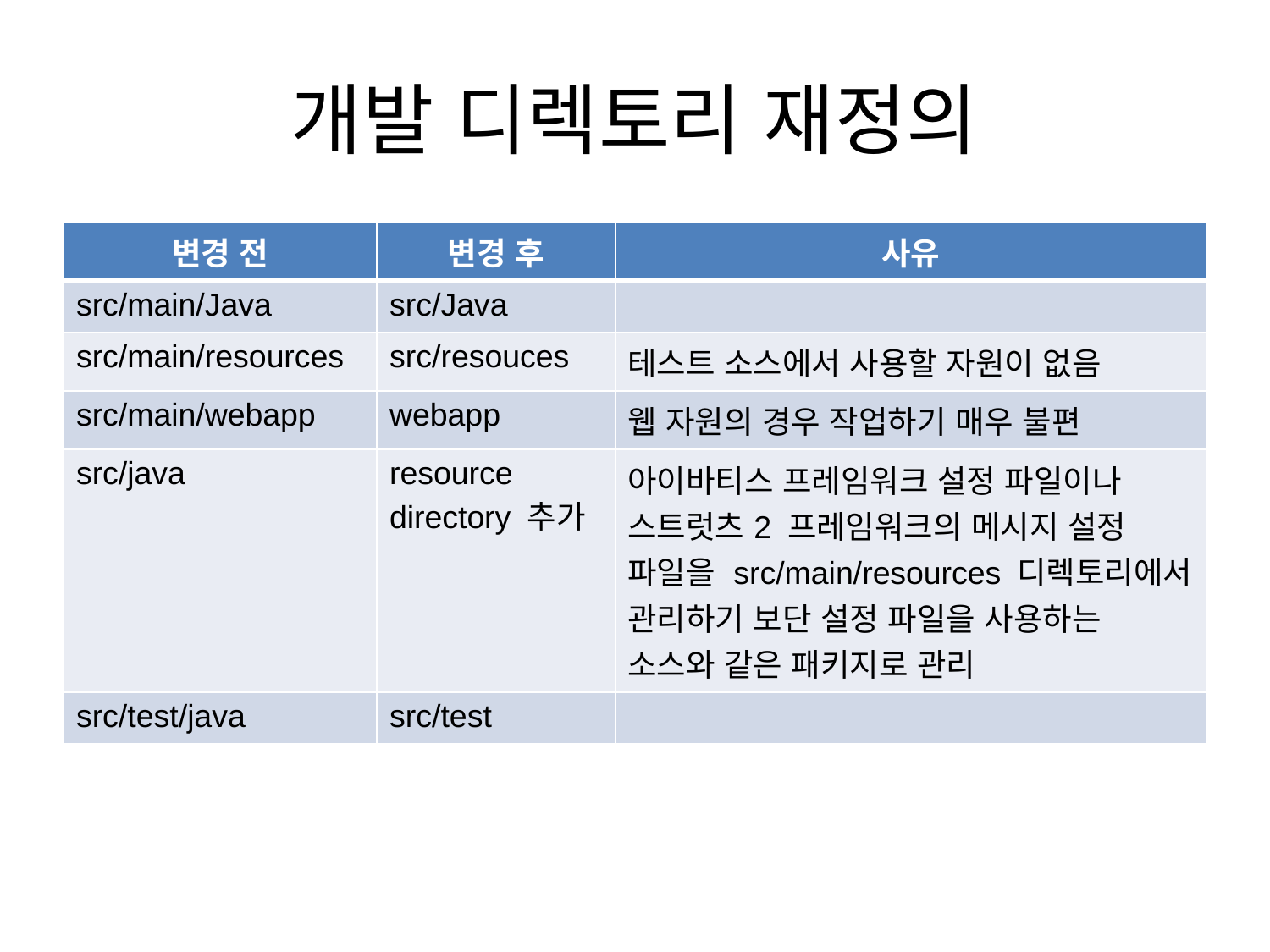

# 개발 디렉토리 재정의
| 변경 전 | 변경 후 | 사유 |
| --- | --- | --- |
| src/main/Java | src/Java |  |
| src/main/resources | src/resouces | 테스트 소스에서 사용할 자원이 없음 |
| src/main/webapp | webapp | 웹 자원의 경우 작업하기 매우 불편 |
| src/java | resource directory 추가 | 아이바티스 프레임워크 설정 파일이나 스트럿츠2 프레임워크의 메시지 설정 파일을 src/main/resources 디렉토리에서 관리하기 보단 설정 파일을 사용하는 소스와 같은 패키지로 관리 |
| src/test/java | src/test |  |